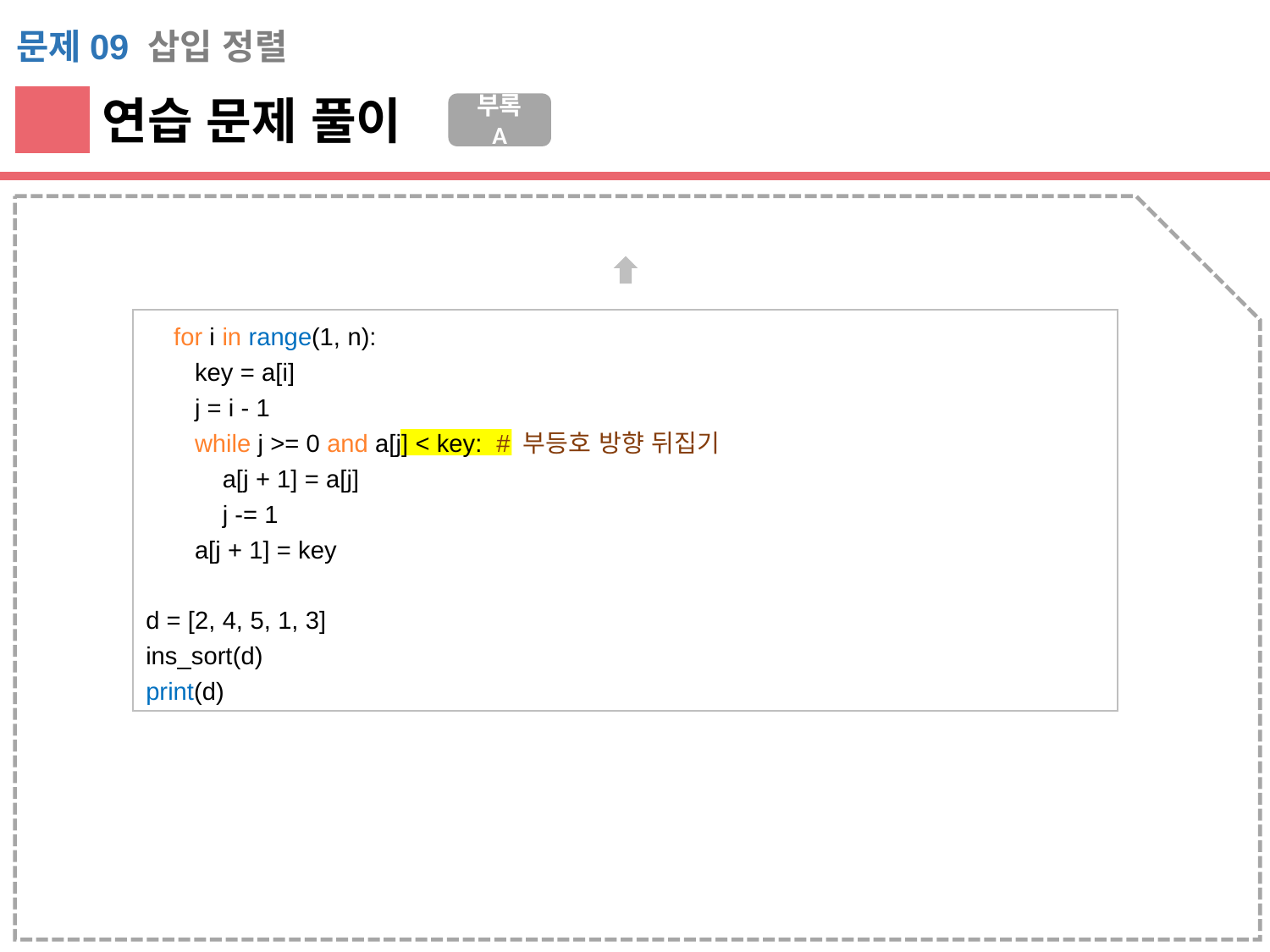

문제09 삽입 정렬
연습 문제 풀이

부록 A

    for i in range(1, n):
       key = a[i]
       j = i - 1
       while j >= 0 and a[j] < key:  # 부등호 방향 뒤집기
           a[j + 1] = a[j]
           j -= 1
       a[j + 1] = key

d = [2, 4, 5, 1, 3]
ins_sort(d)
print(d)